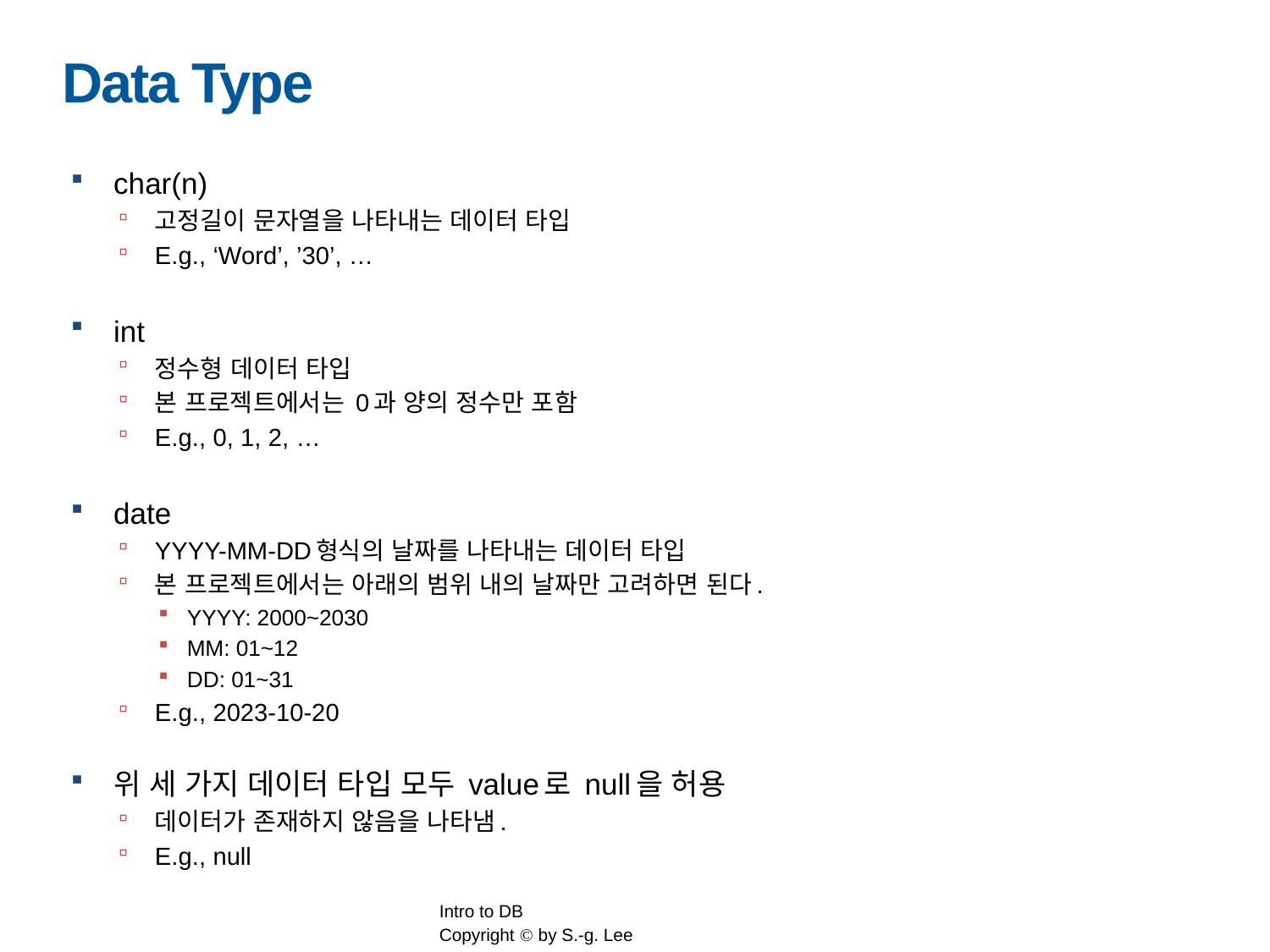

# Data Type
char(n)
고정길이 문자열을 나타내는 데이터 타입
E.g., ‘Word’, ’30’, …

int
정수형 데이터 타입
본 프로젝트에서는 0과 양의 정수만 포함
E.g., 0, 1, 2, …

date
YYYY-MM-DD형식의 날짜를 나타내는 데이터 타입
본 프로젝트에서는 아래의 범위 내의 날짜만 고려하면 된다.
YYYY: 2000~2030
MM: 01~12
DD: 01~31
E.g., 2023-10-20

위 세 가지 데이터 타입 모두 value로 null을 허용
데이터가 존재하지 않음을 나타냄.
E.g., null